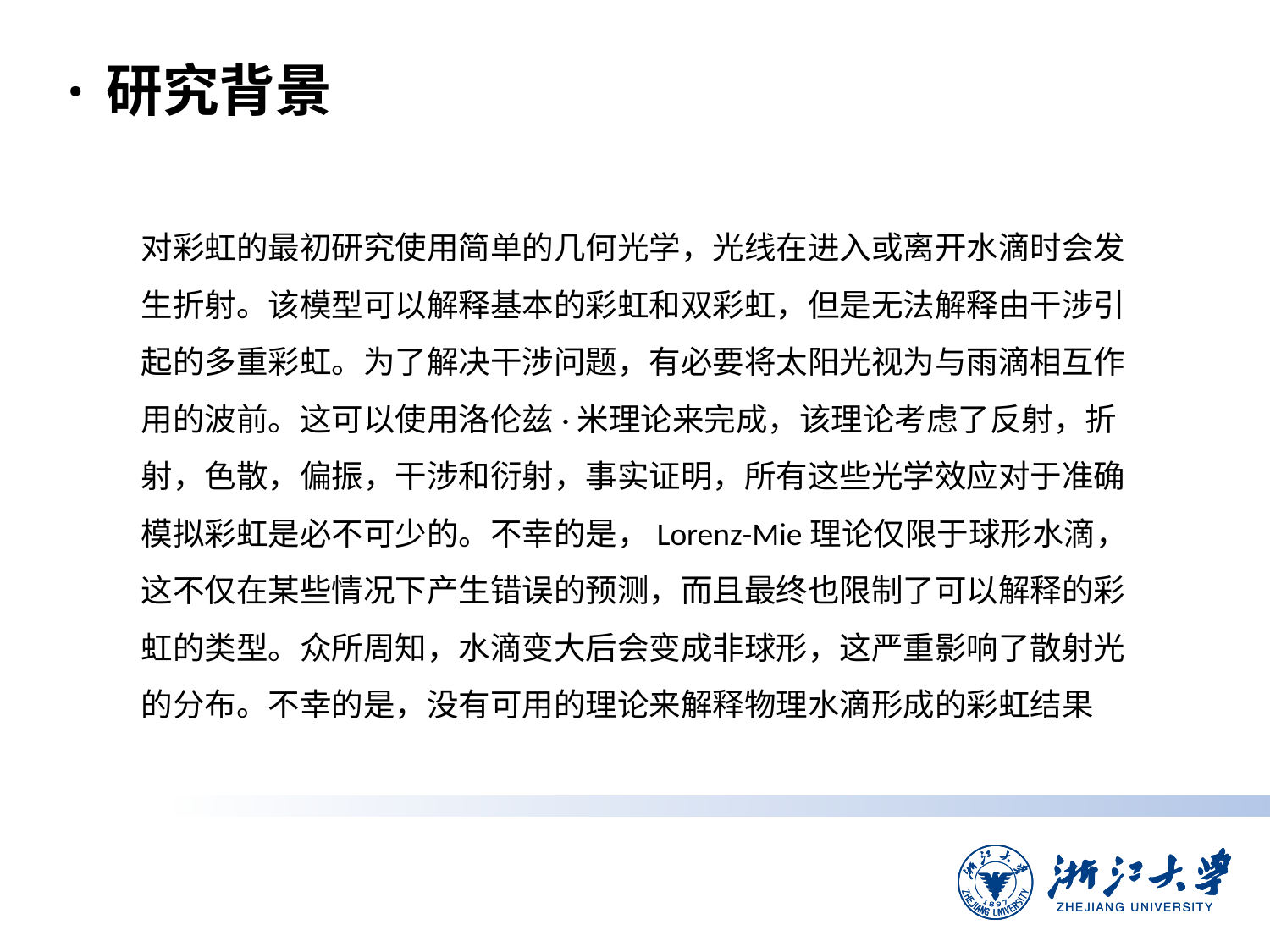

·研究背景
对彩虹的最初研究使用简单的几何光学，光线在进入或离开水滴时会发生折射。该模型可以解释基本的彩虹和双彩虹，但是无法解释由干涉引起的多重彩虹。为了解决干涉问题，有必要将太阳光视为与雨滴相互作用的波前。这可以使用洛伦兹·米理论来完成，该理论考虑了反射，折射，色散，偏振，干涉和衍射，事实证明，所有这些光学效应对于准确模拟彩虹是必不可少的。不幸的是，Lorenz-Mie理论仅限于球形水滴，这不仅在某些情况下产生错误的预测，而且最终也限制了可以解释的彩虹的类型。众所周知，水滴变大后会变成非球形，这严重影响了散射光的分布。不幸的是，没有可用的理论来解释物理水滴形成的彩虹结果